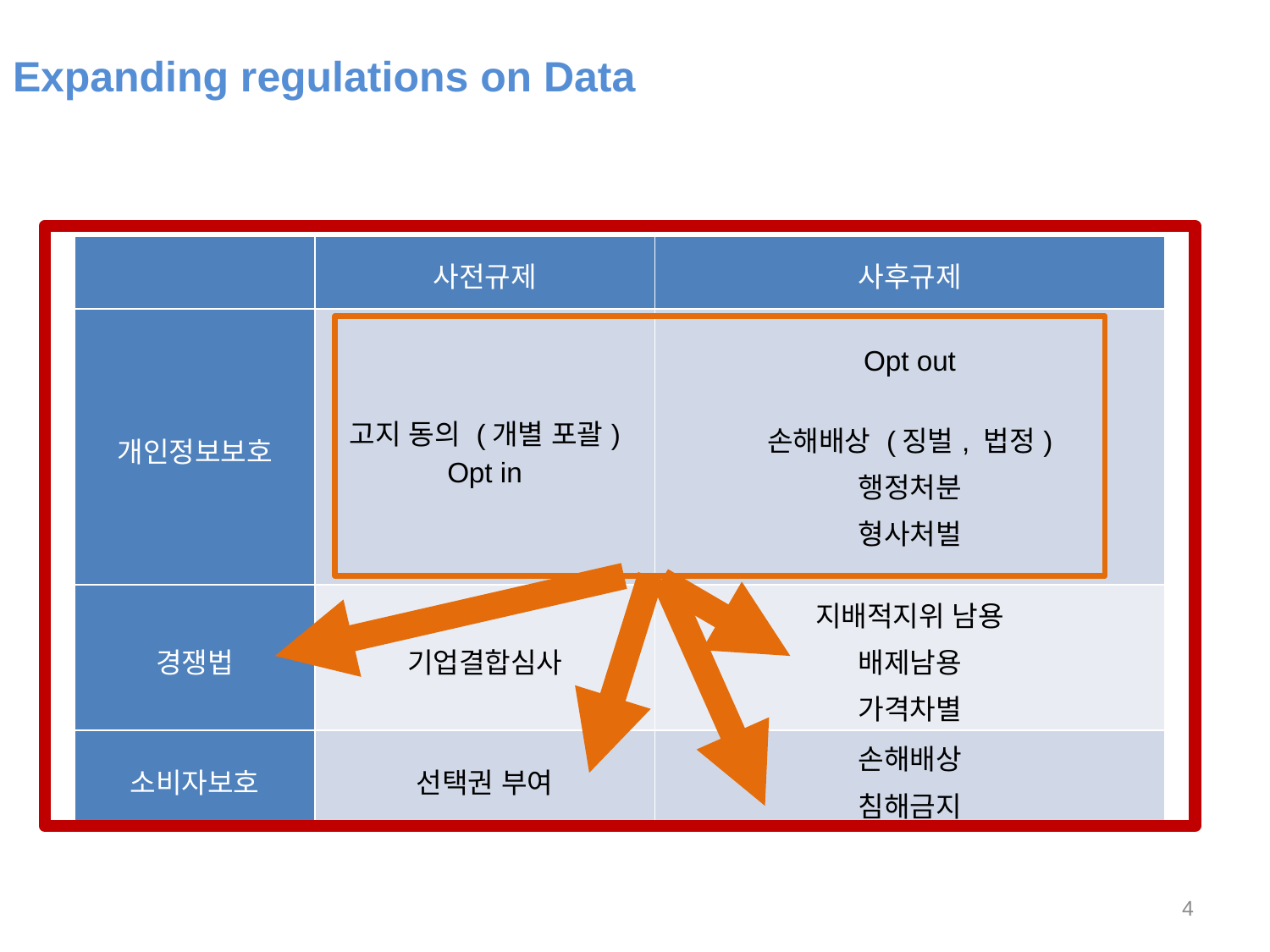

Expanding regulations on Data

|  | 사전규제 | 사후규제 |
| --- | --- | --- |
| 개인정보보호 | 고지 동의 (개별 포괄) Opt in | Opt out   손해배상 (징벌, 법정) 행정처분 형사처벌 |
| 경쟁법 | 기업결합심사 | 지배적지위 남용 배제남용 가격차별 |
| 소비자보호 | 선택권 부여 | 손해배상 침해금지 |

4